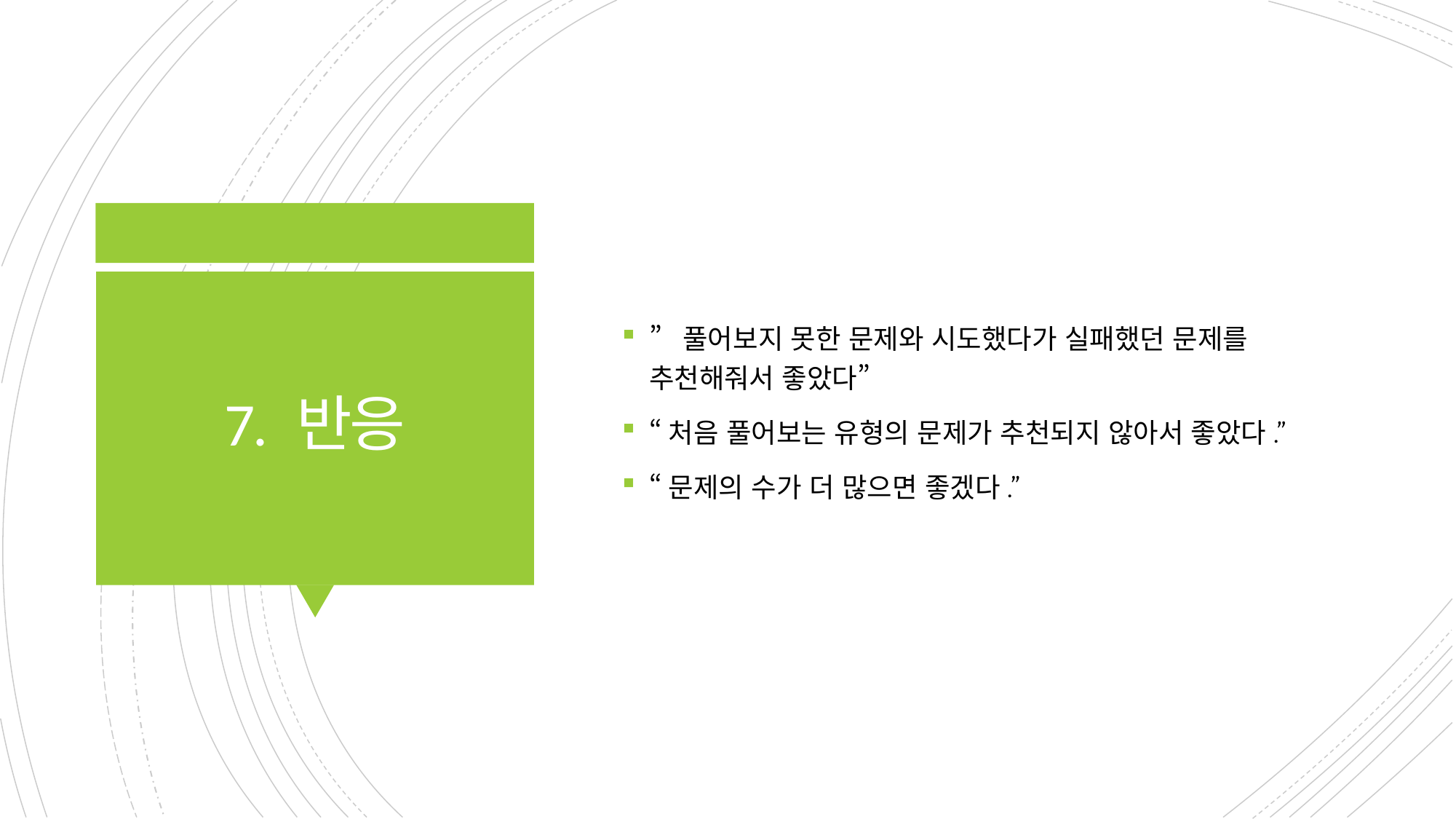

”풀어보지 못한 문제와 시도했다가 실패했던 문제를 추천해줘서 좋았다”
“처음 풀어보는 유형의 문제가 추천되지 않아서 좋았다.”
“문제의 수가 더 많으면 좋겠다.”
# 7. 반응